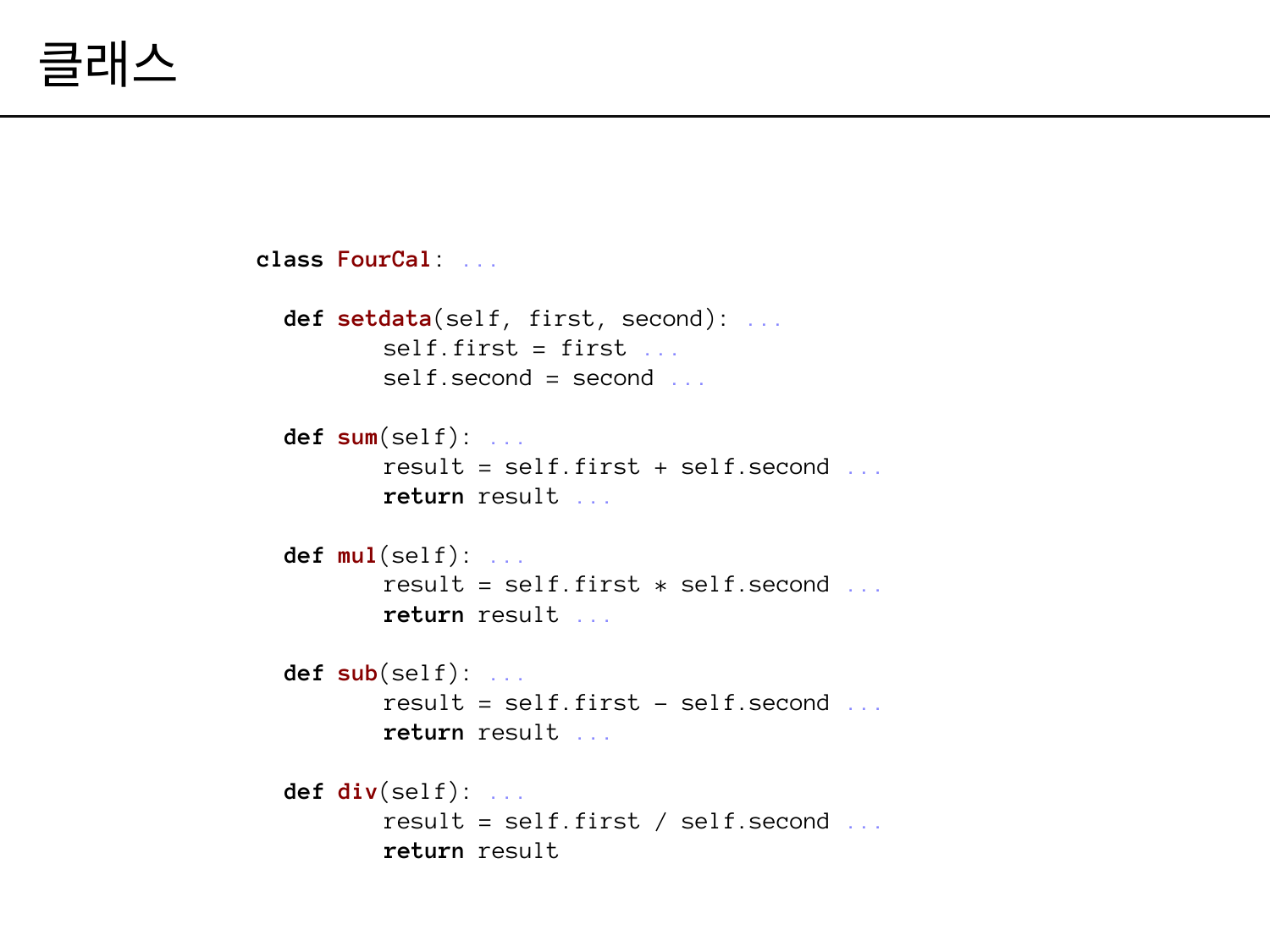

# 클래스
class FourCal: ...

  def setdata(self, first, second): ...
	self.first = first ...
	self.second = second ...

  def sum(self): ...
	result = self.first + self.second ...
	return result ...

  def mul(self): ...
	result = self.first * self.second ...
	return result ...

  def sub(self): ...
	result = self.first - self.second ...
	return result ...

  def div(self): ...
	result = self.first / self.second ...
	return result